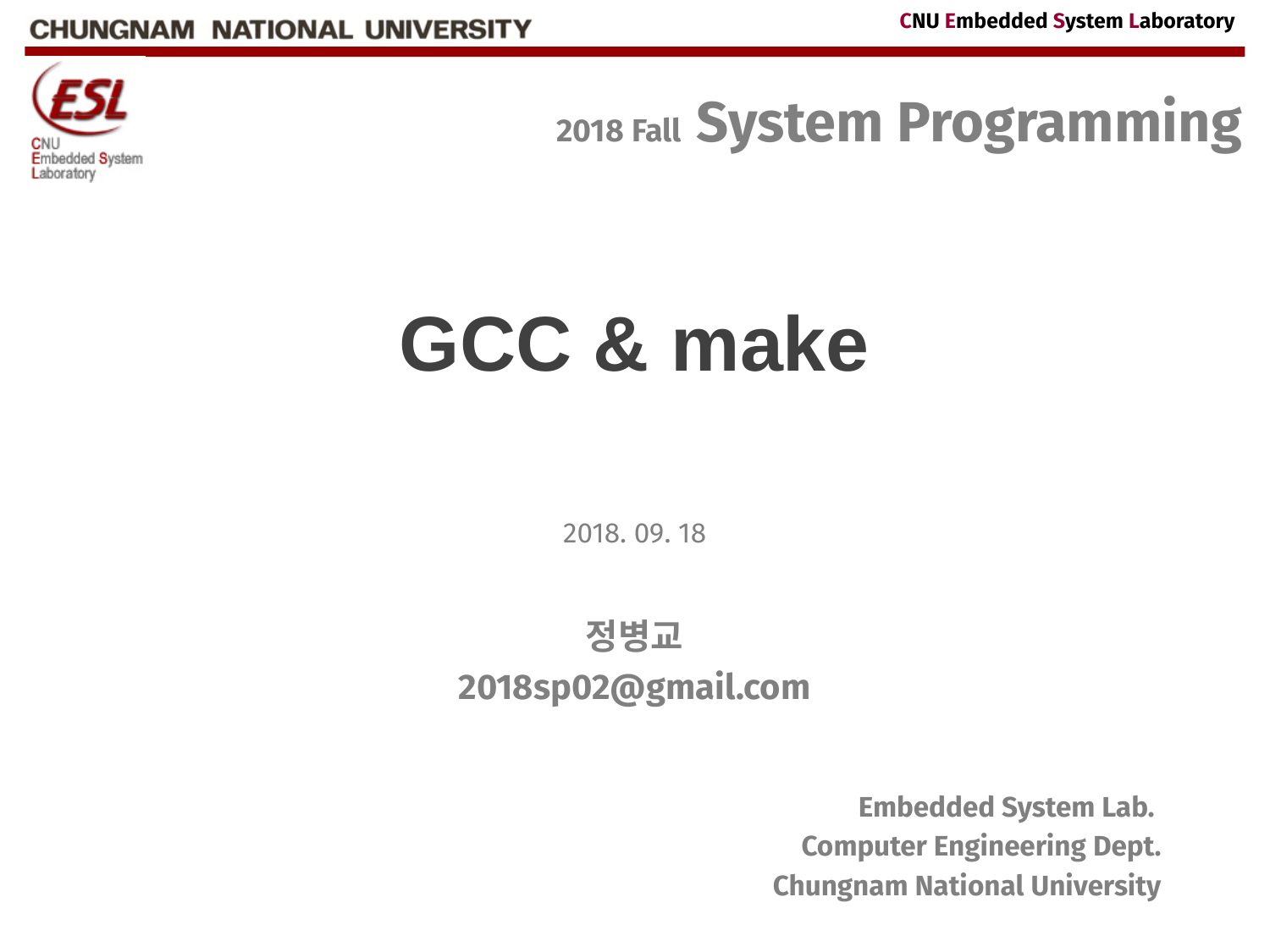

# GCC & make
2018. 09. 18
정병교
2018sp02@gmail.com